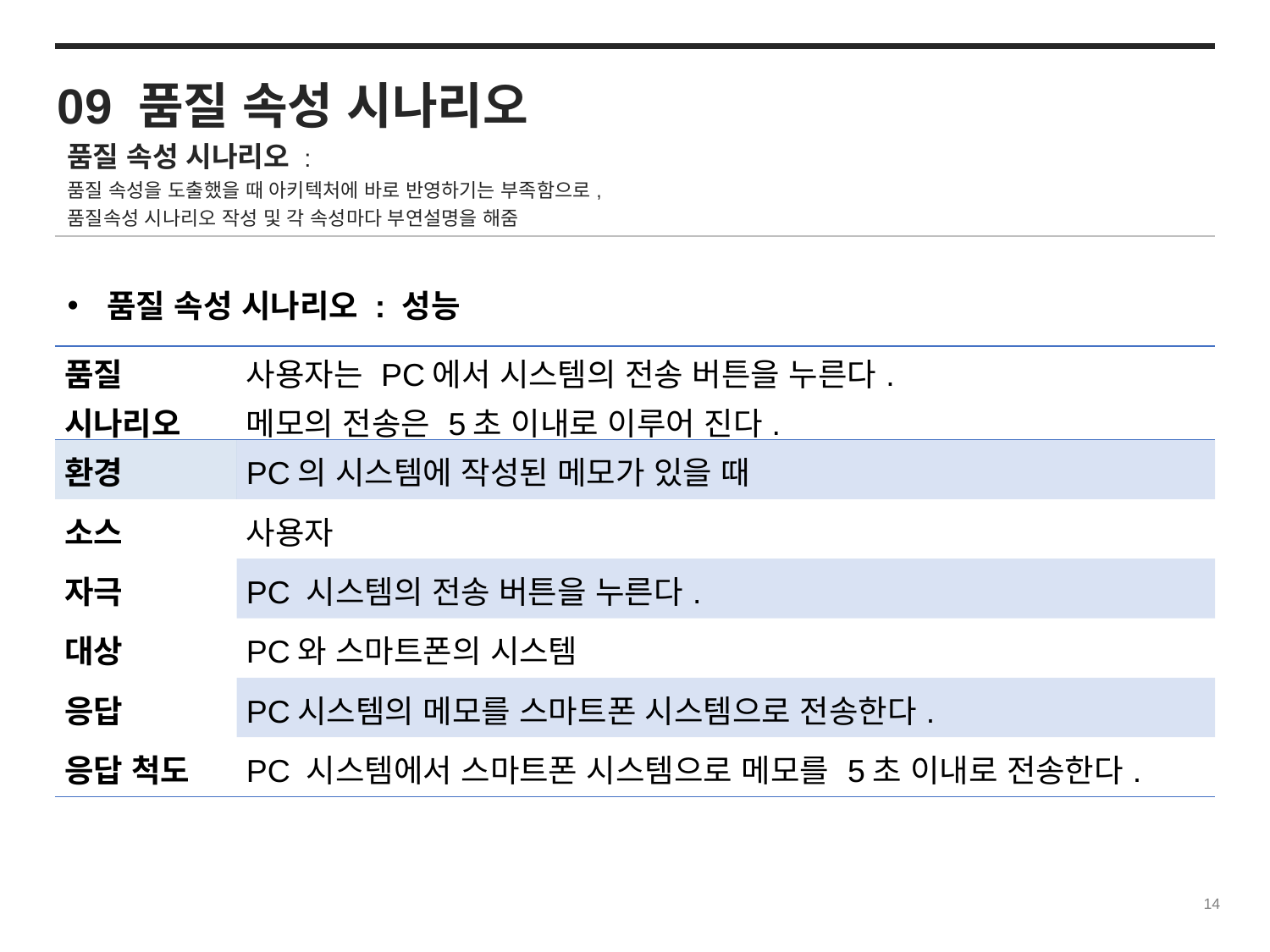

09 품질 속성 시나리오
품질 속성 시나리오 :
품질 속성을 도출했을 때 아키텍처에 바로 반영하기는 부족함으로,
품질속성 시나리오 작성 및 각 속성마다 부연설명을 해줌
품질 속성 시나리오 : 성능
| 품질 시나리오 | 사용자는 PC에서 시스템의 전송 버튼을 누른다. 메모의 전송은 5초 이내로 이루어 진다. |
| --- | --- |
| 환경 | PC의 시스템에 작성된 메모가 있을 때 |
| 소스 | 사용자 |
| 자극 | PC 시스템의 전송 버튼을 누른다. |
| 대상 | PC와 스마트폰의 시스템 |
| 응답 | PC시스템의 메모를 스마트폰 시스템으로 전송한다. |
| 응답 척도 | PC 시스템에서 스마트폰 시스템으로 메모를 5초 이내로 전송한다. |